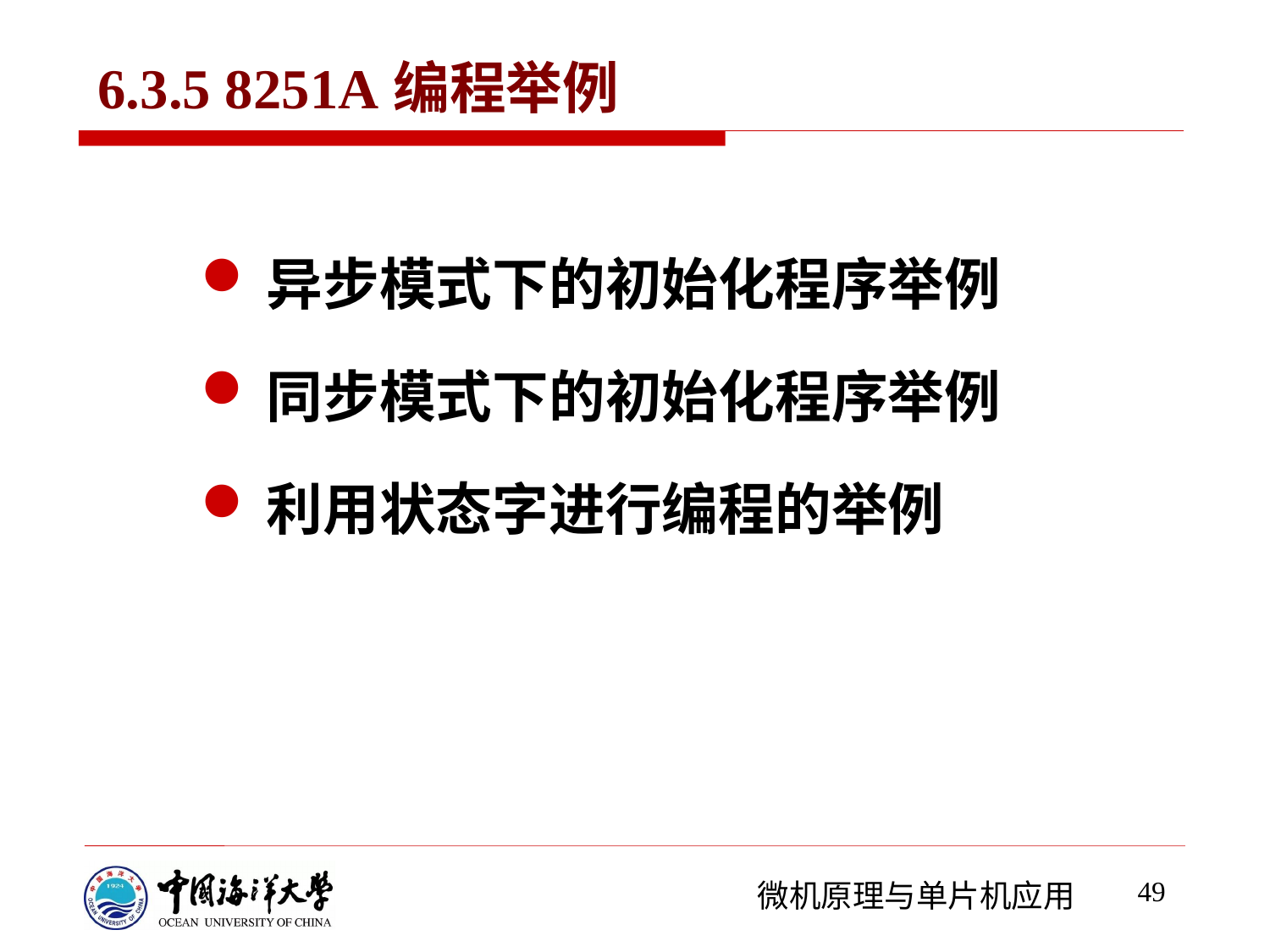

# 6.3.5 8251A编程举例
异步模式下的初始化程序举例
同步模式下的初始化程序举例
利用状态字进行编程的举例

49